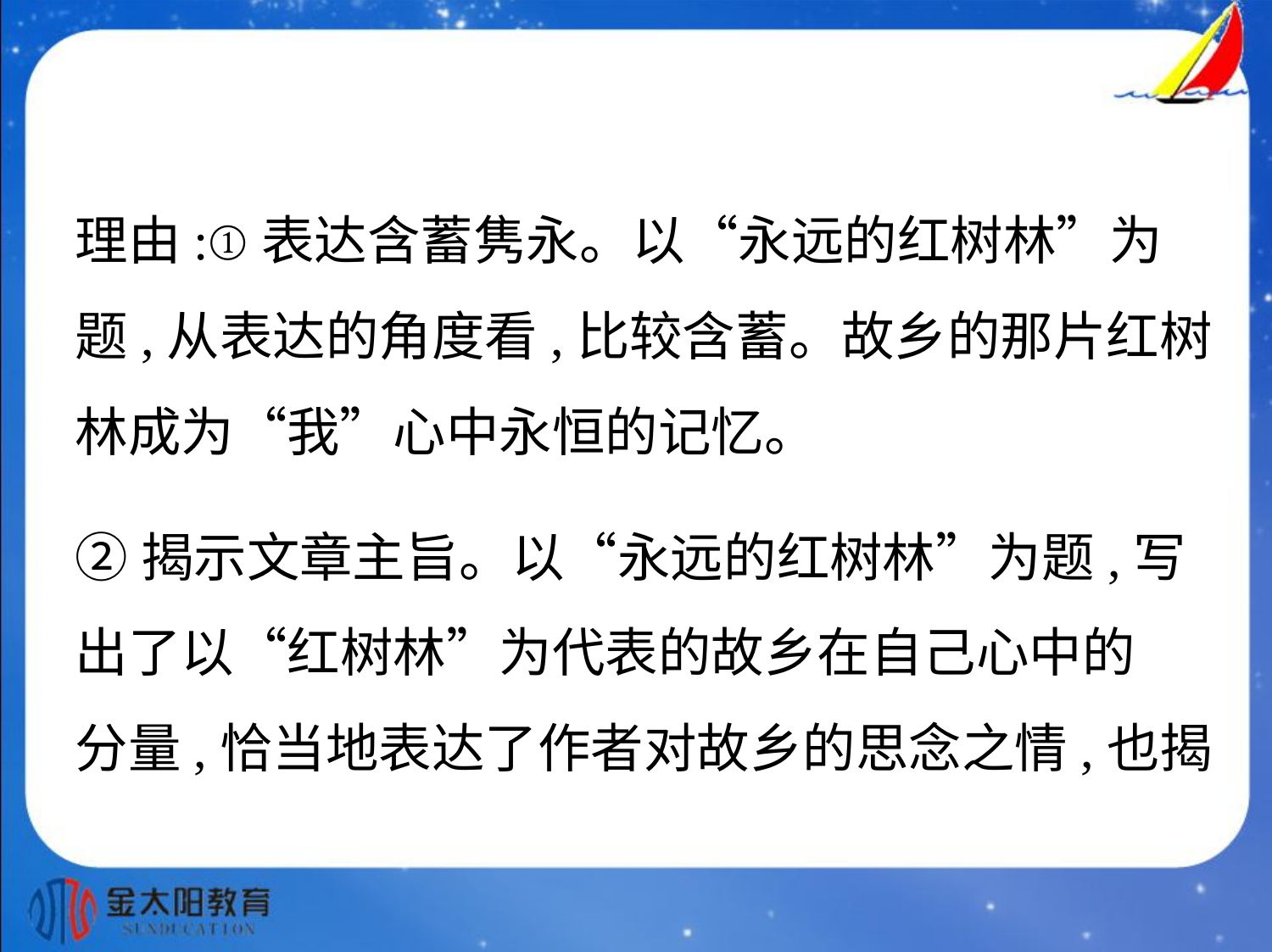

理由:①表达含蓄隽永。以“永远的红树林”为
题,从表达的角度看,比较含蓄。故乡的那片红树
林成为“我”心中永恒的记忆。
②揭示文章主旨。以“永远的红树林”为题,写
出了以“红树林”为代表的故乡在自己心中的
分量,恰当地表达了作者对故乡的思念之情,也揭